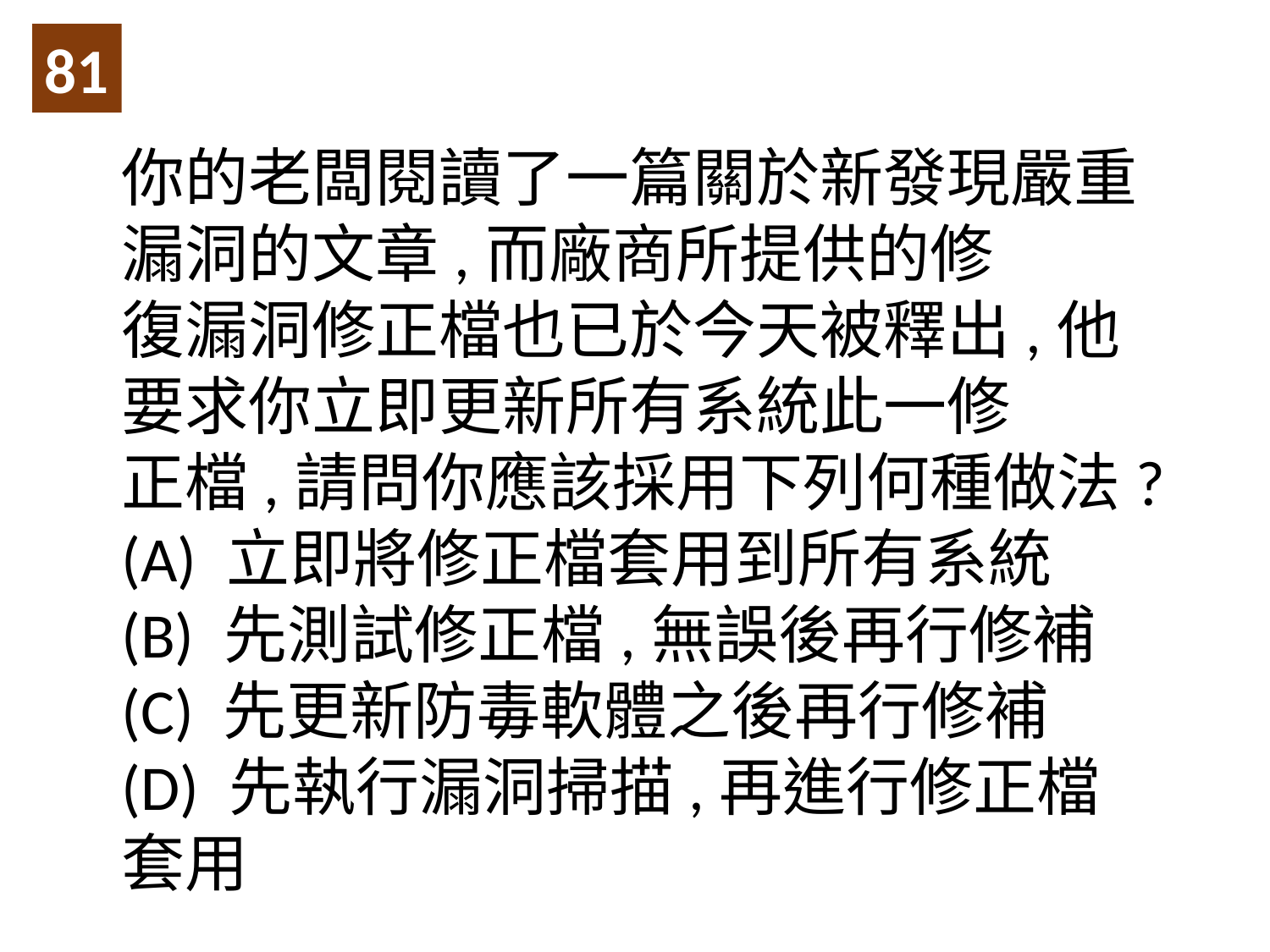

81
你的老闆閱讀了一篇關於新發現嚴重漏洞的文章,而廠商所提供的修
復漏洞修正檔也已於今天被釋出,他要求你立即更新所有系統此一修
正檔,請問你應該採用下列何種做法?
(A) 立即將修正檔套用到所有系統
(B) 先測試修正檔,無誤後再行修補
(C) 先更新防毒軟體之後再行修補
(D) 先執行漏洞掃描,再進行修正檔套用